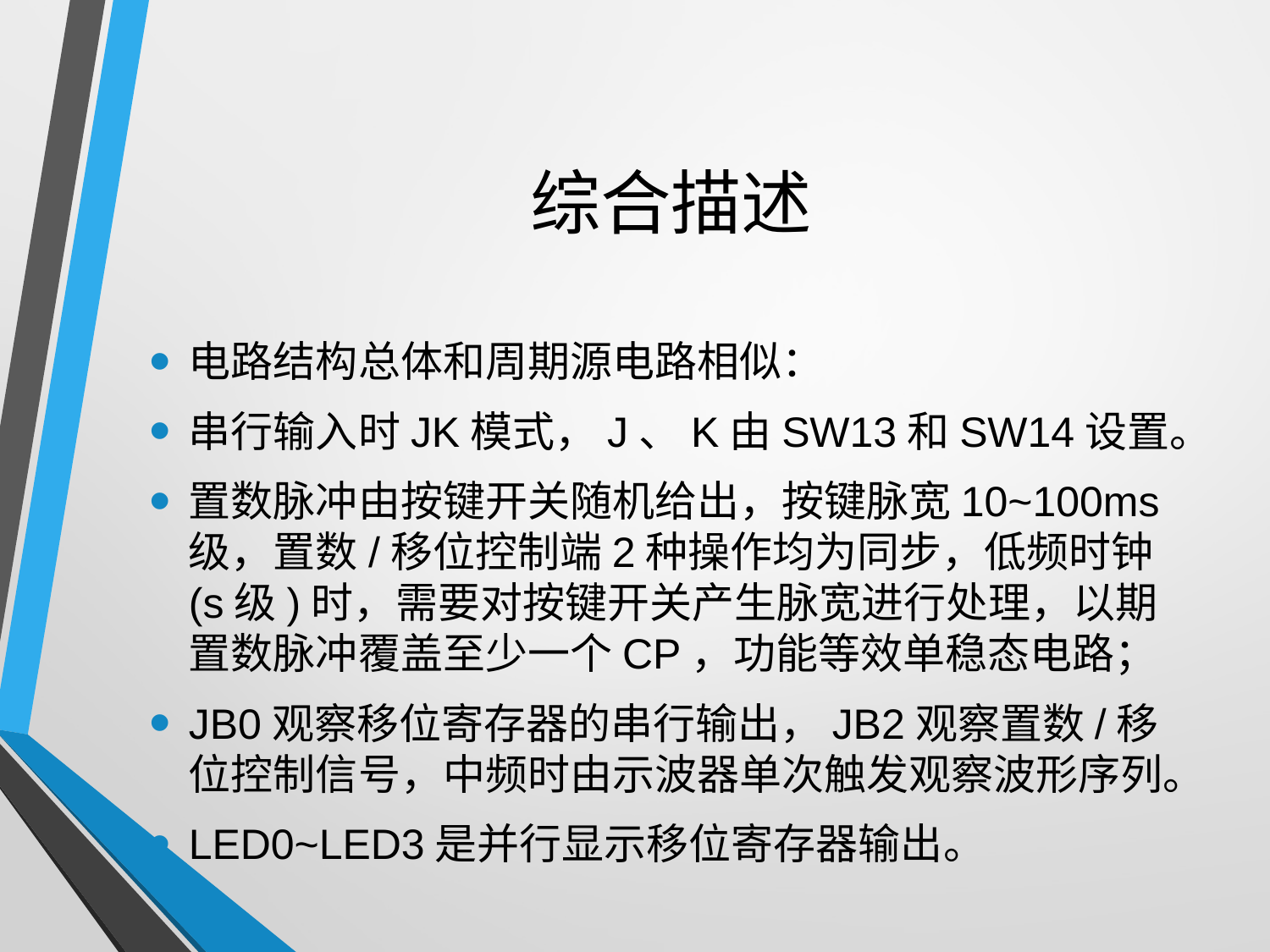

# 综合描述
电路结构总体和周期源电路相似：
串行输入时JK模式，J、K由SW13和SW14设置。
置数脉冲由按键开关随机给出，按键脉宽10~100ms级，置数/移位控制端2种操作均为同步，低频时钟(s级)时，需要对按键开关产生脉宽进行处理，以期置数脉冲覆盖至少一个CP，功能等效单稳态电路；
JB0观察移位寄存器的串行输出，JB2观察置数/移位控制信号，中频时由示波器单次触发观察波形序列。
LED0~LED3是并行显示移位寄存器输出。